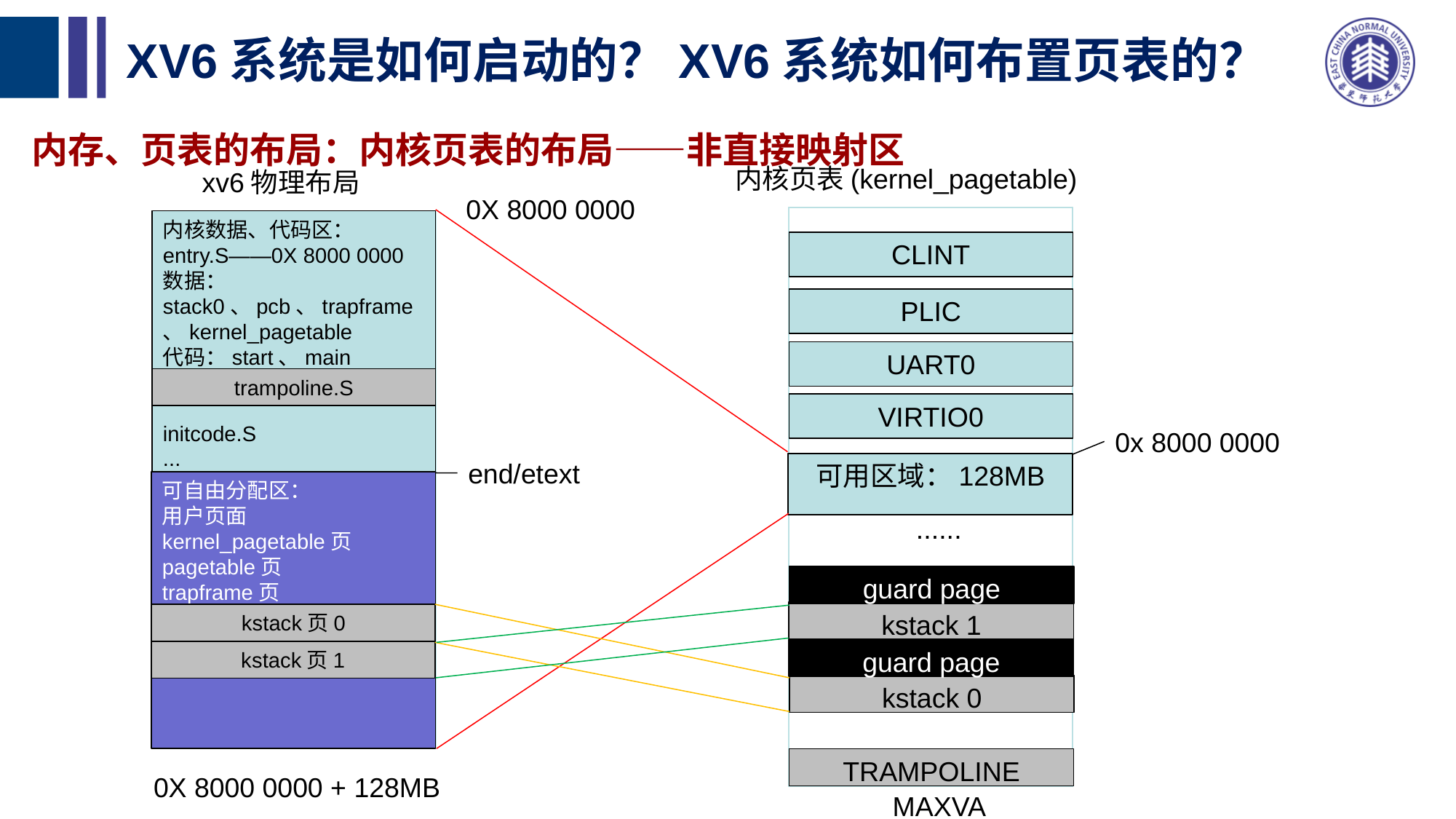

# XV6系统是如何启动的？XV6系统如何布置页表的？
内存、页表的布局：内核页表的布局——非直接映射区
内核页表(kernel_pagetable)
xv6物理布局
0X 8000 0000

0X 8000 0000 + 128MB

内核数据、代码区：
entry.S——0X 8000 0000
数据：stack0、pcb、trapframe、kernel_pagetable
代码：start、main
trampoline.S

initcode.S
...

CLINT
PLIC
UART0
trampoline.S
VIRTIO0
0x 8000 0000
end/etext
可用区域：128MB
可自由分配区：
用户页面
kernel_pagetable页
pagetable页
trapframe页
kstack页
...

......
guard page
kstack 1
kstack页0
guard page
kstack页1
kstack 0
TRAMPOLINE
MAXVA